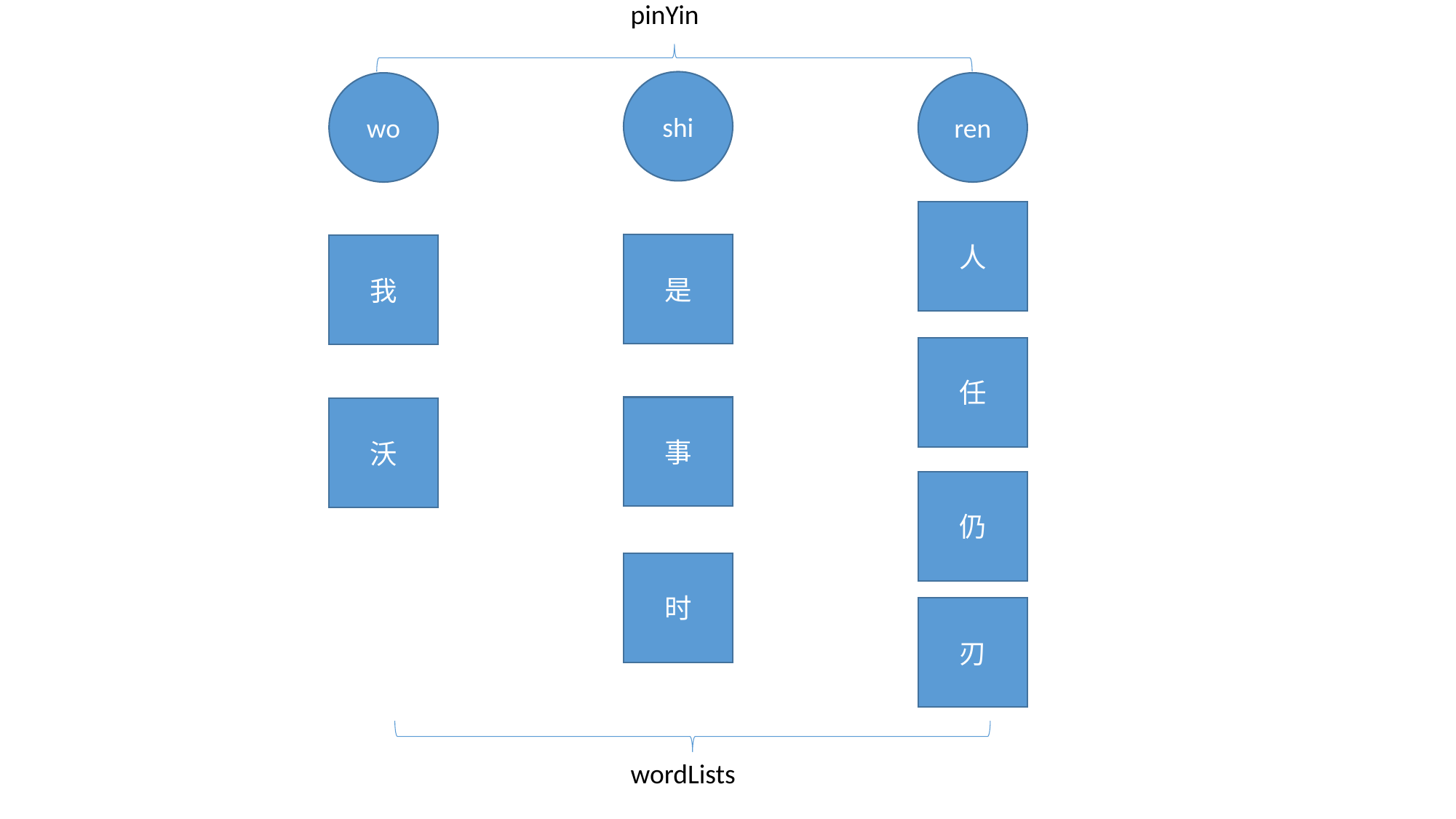

pinYin
shi
wo
ren
#
人
是
我
任
事
沃

仍
时
刃
wordLists